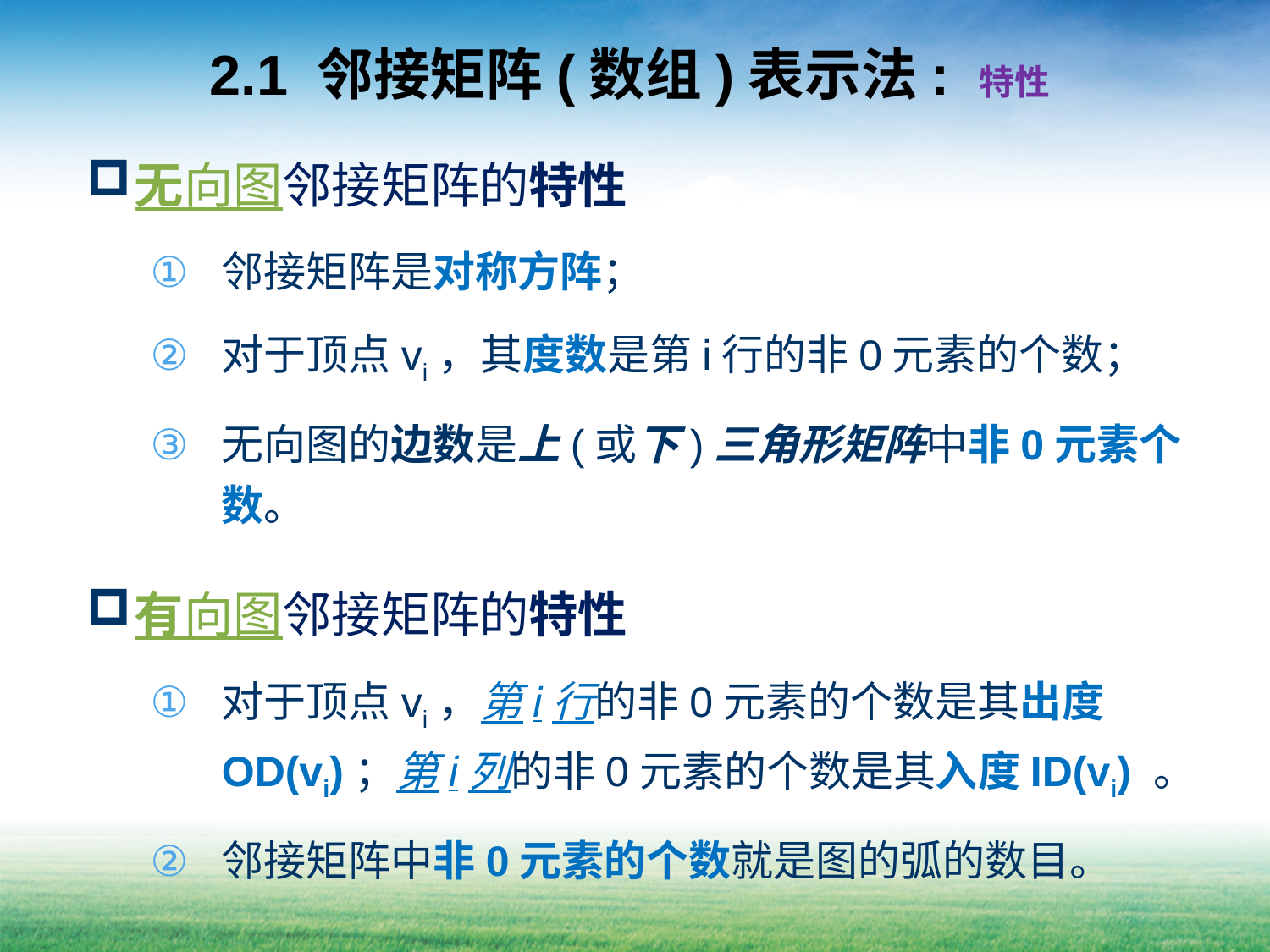

# 2.1 邻接矩阵(数组)表示法: 特性
无向图邻接矩阵的特性
邻接矩阵是对称方阵；
对于顶点vi，其度数是第i行的非0元素的个数；
无向图的边数是上(或下)三角形矩阵中非0元素个数。
有向图邻接矩阵的特性
对于顶点vi，第i行的非0元素的个数是其出度OD(vi)；第i列的非0元素的个数是其入度ID(vi) 。
邻接矩阵中非0元素的个数就是图的弧的数目。